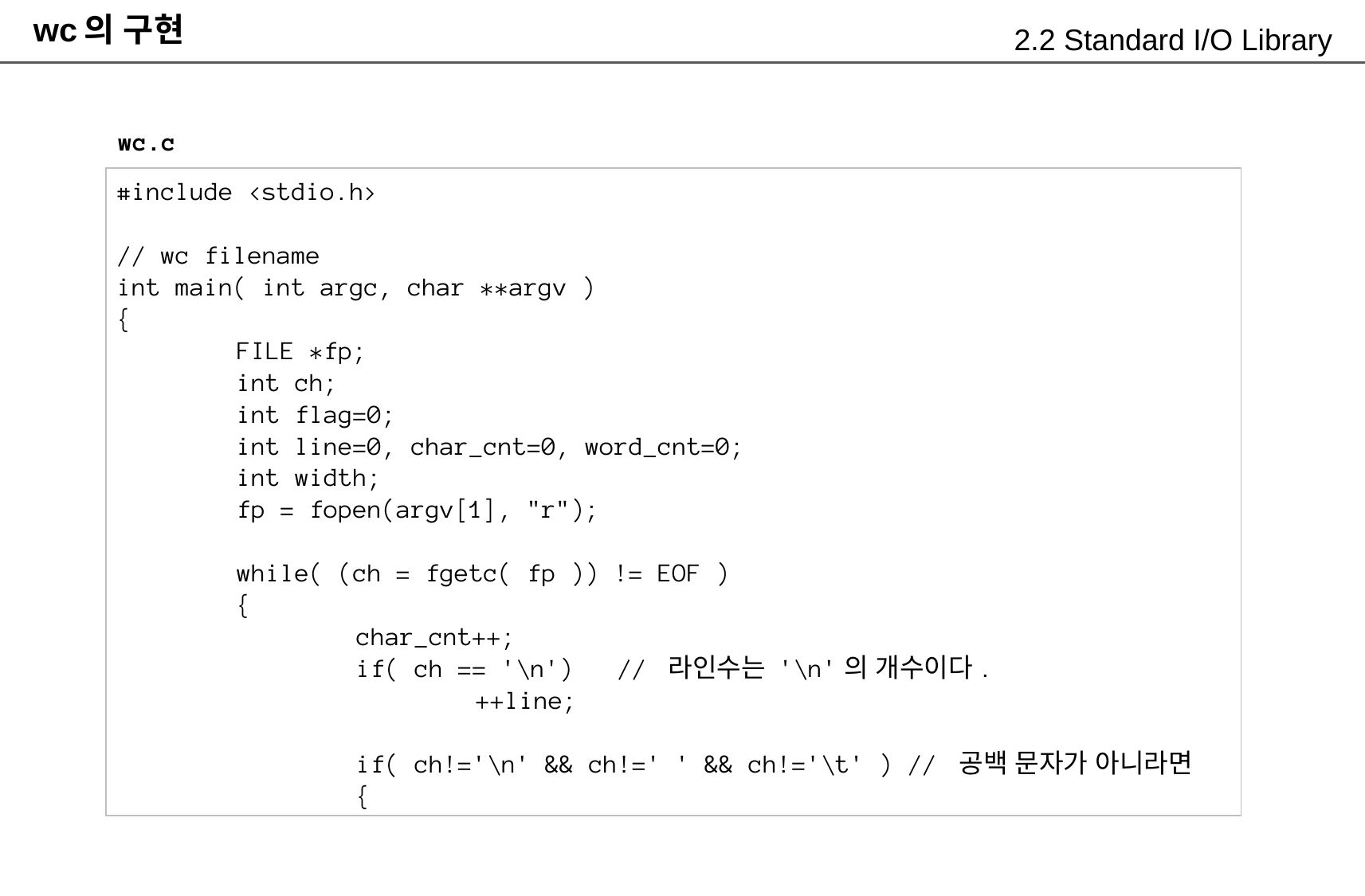

# wc의 구현
2.2 Standard I/O Library
wc.c
#include <stdio.h>

// wc filename
int main( int argc, char **argv )
{
	FILE *fp;
	int ch;
	int flag=0;
	int line=0, char_cnt=0, word_cnt=0;
	int width;
	fp = fopen(argv[1], "r");

	while( (ch = fgetc( fp )) != EOF )
	{
		char_cnt++;
		if( ch == '\n')   // 라인수는 '\n'의 개수이다.
			++line;

		if( ch!='\n' && ch!=' ' && ch!='\t' ) // 공백 문자가 아니라면
		{